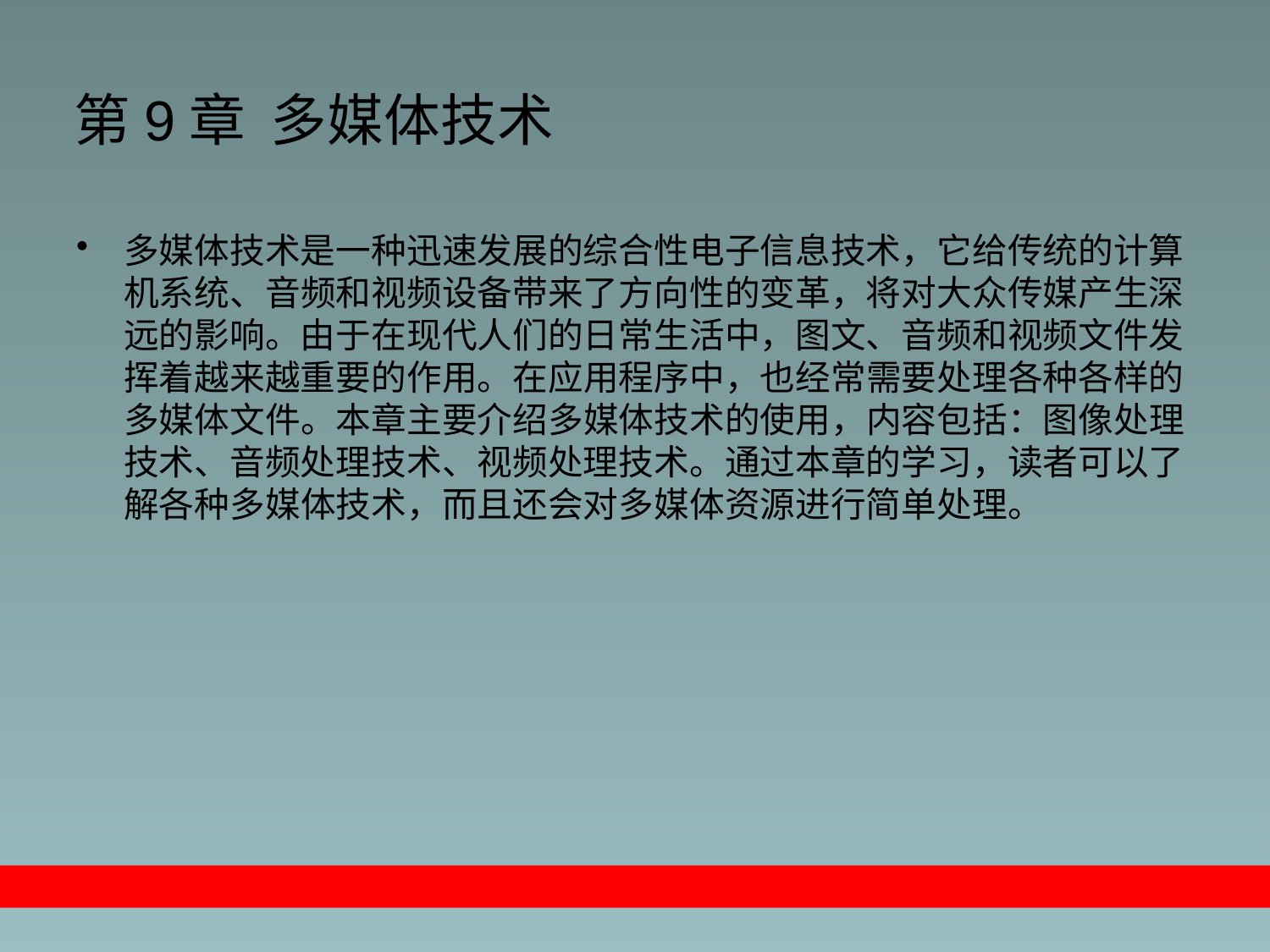

# 第9章  多媒体技术
多媒体技术是一种迅速发展的综合性电子信息技术，它给传统的计算机系统、音频和视频设备带来了方向性的变革，将对大众传媒产生深远的影响。由于在现代人们的日常生活中，图文、音频和视频文件发挥着越来越重要的作用。在应用程序中，也经常需要处理各种各样的多媒体文件。本章主要介绍多媒体技术的使用，内容包括：图像处理技术、音频处理技术、视频处理技术。通过本章的学习，读者可以了解各种多媒体技术，而且还会对多媒体资源进行简单处理。